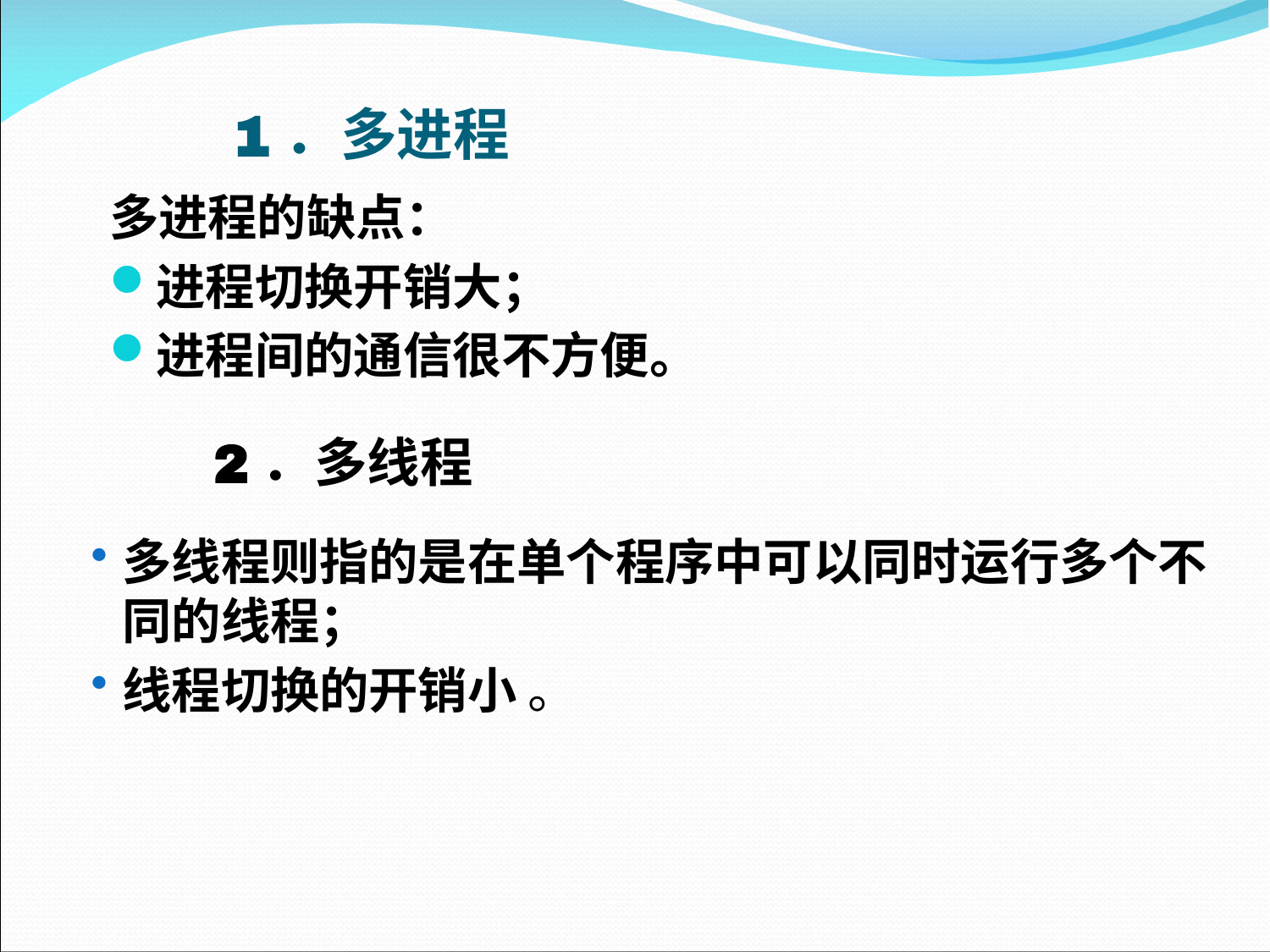

# 1．多进程
多进程的缺点：
进程切换开销大；
进程间的通信很不方便。

2．多线程
多线程则指的是在单个程序中可以同时运行多个不同的线程；
线程切换的开销小 。